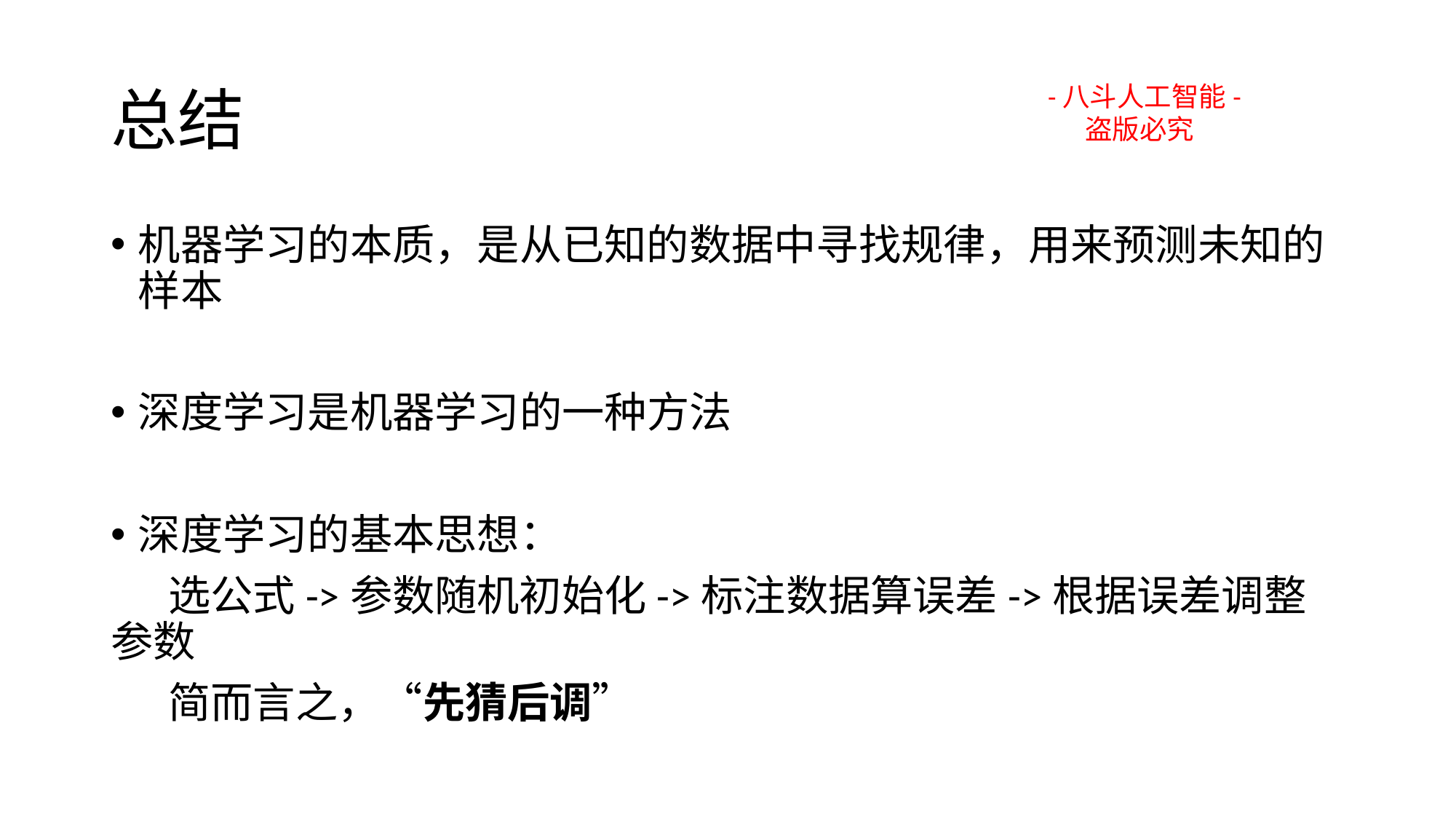

# 总结
-八斗人工智能-
     盗版必究
机器学习的本质，是从已知的数据中寻找规律，用来预测未知的样本

深度学习是机器学习的一种方法

深度学习的基本思想：
     选公式->参数随机初始化->标注数据算误差->根据误差调整参数
     简而言之，“先猜后调”